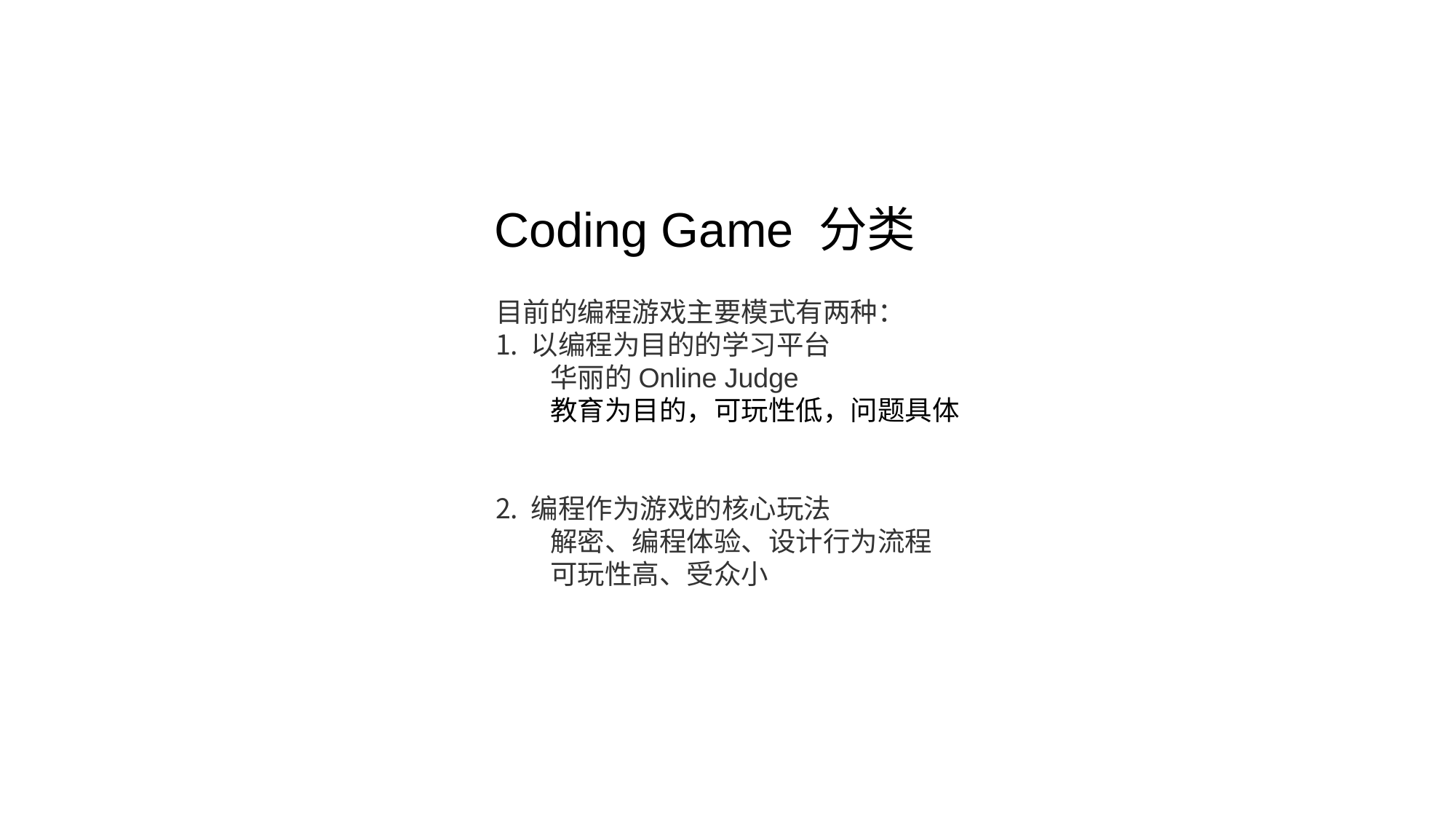

Coding Game 分类
目前的编程游戏主要模式有两种：
 以编程为目的的学习平台
华丽的Online Judge
教育为目的，可玩性低，问题具体

 编程作为游戏的核心玩法
解密、编程体验、设计行为流程
可玩性高、受众小